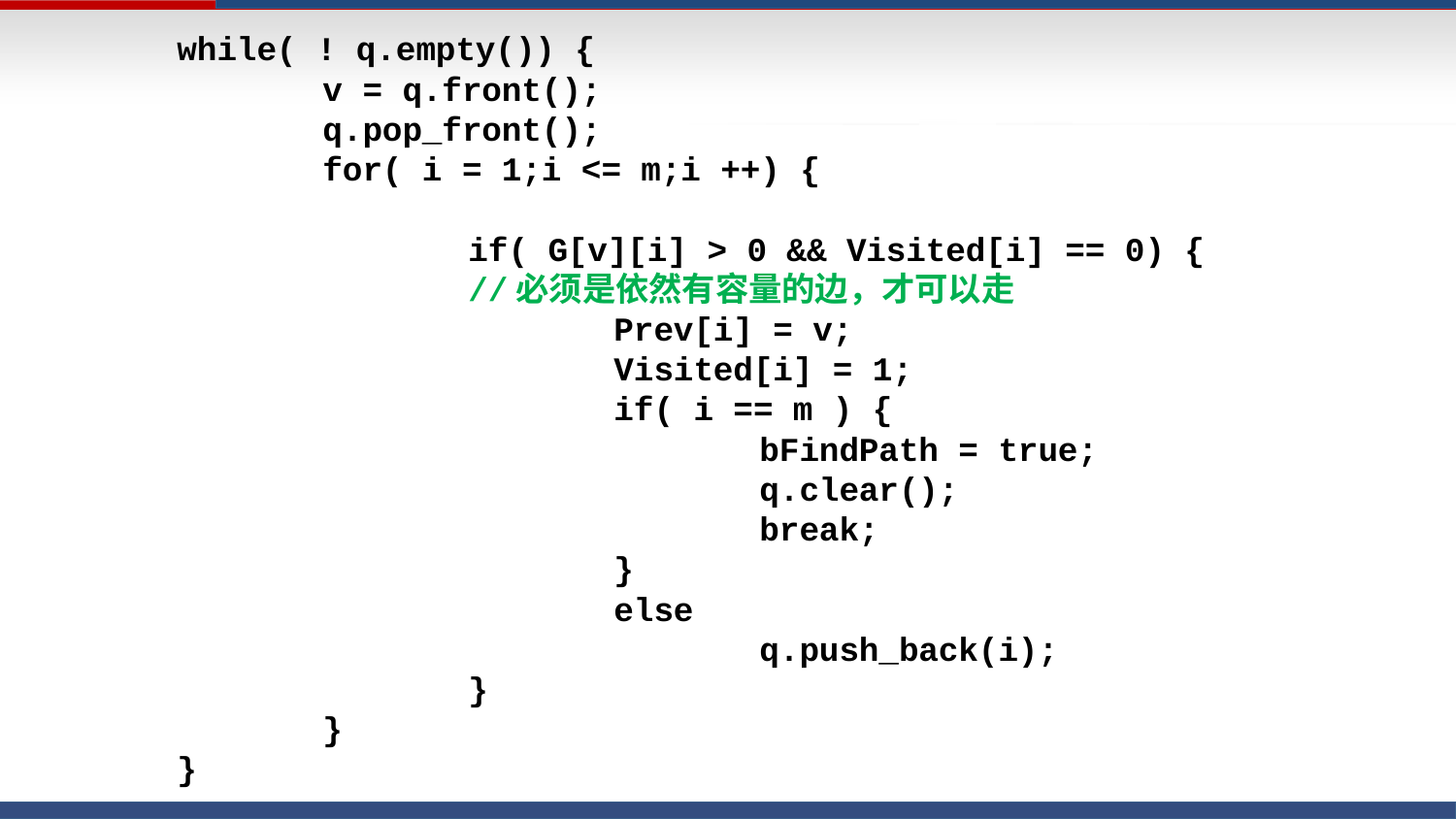

while( ! q.empty()) {
		v = q.front();
		q.pop_front();
		for( i = 1;i <= m;i ++) {

			if( G[v][i] > 0 && Visited[i] == 0) {
			//必须是依然有容量的边，才可以走
				Prev[i] = v;
				Visited[i] = 1;
				if( i == m ) {
					bFindPath = true;
					q.clear();
					break;
				}
				else
					q.push_back(i);
			}
		}
	}